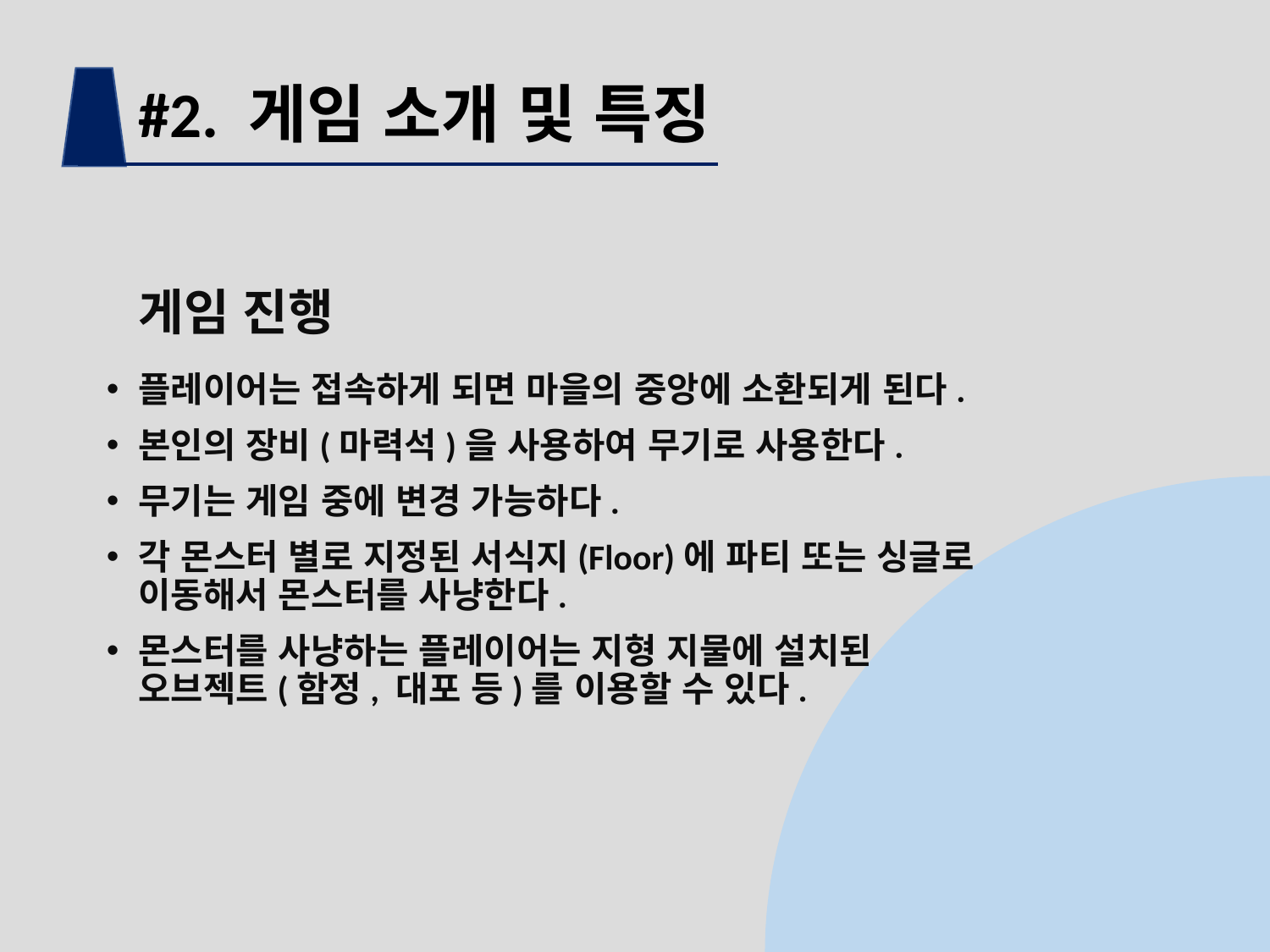

#2. 게임 소개 및 특징

게임 진행
플레이어는 접속하게 되면 마을의 중앙에 소환되게 된다.
본인의 장비(마력석)을 사용하여 무기로 사용한다.
무기는 게임 중에 변경 가능하다.
각 몬스터 별로 지정된 서식지(Floor)에 파티 또는 싱글로  이동해서 몬스터를 사냥한다.
몬스터를 사냥하는 플레이어는 지형 지물에 설치된 오브젝트(함정, 대포 등)를 이용할 수 있다.